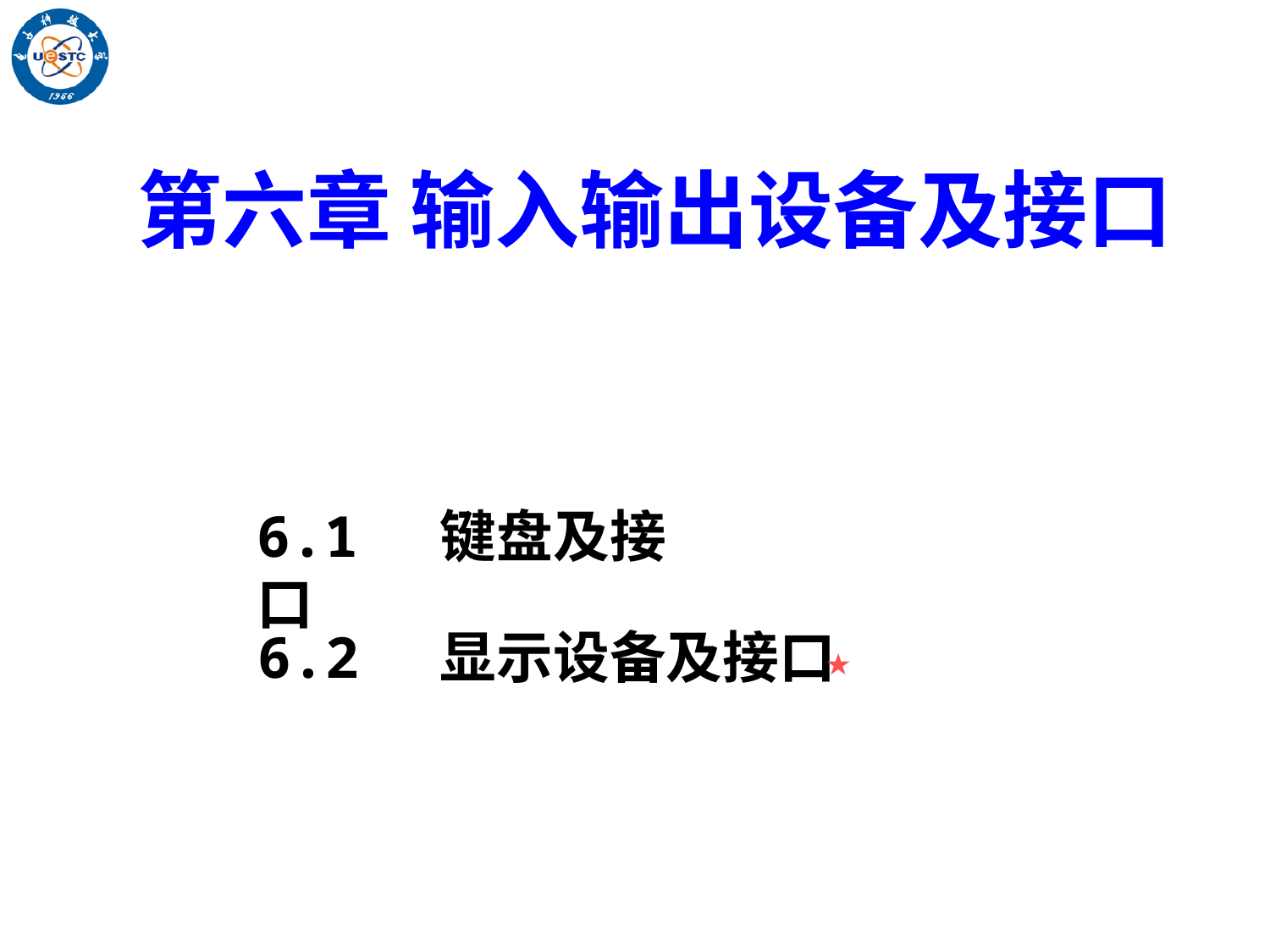

第六章 输入输出设备及接口
6.1  键盘及接口
6.2  显示设备及接口
★